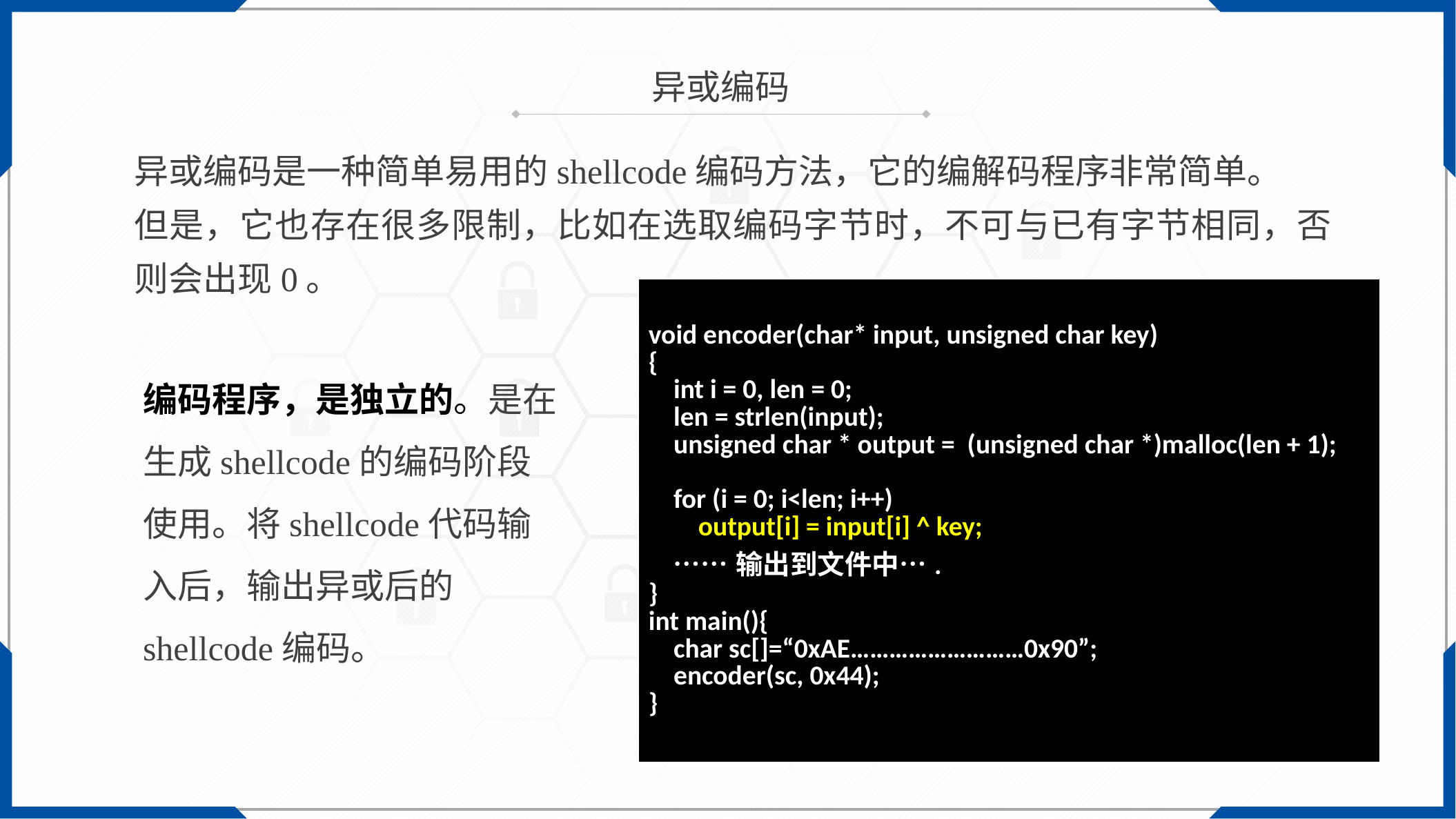

异或编码
异或编码是一种简单易用的shellcode编码方法，它的编解码程序非常简单。
但是，它也存在很多限制，比如在选取编码字节时，不可与已有字节相同，否则会出现0。
| void encoder(char\* input, unsigned char key) { int i = 0, len = 0; len = strlen(input); unsigned char \* output = (unsigned char \*)malloc(len + 1); for (i = 0; i<len; i++) output[i] = input[i] ^ key; ……输出到文件中…. } int main(){ char sc[]=“0xAE………………………0x90”; encoder(sc, 0x44); } |
| --- |
编码程序，是独立的。是在生成shellcode的编码阶段使用。将shellcode代码输入后，输出异或后的shellcode编码。